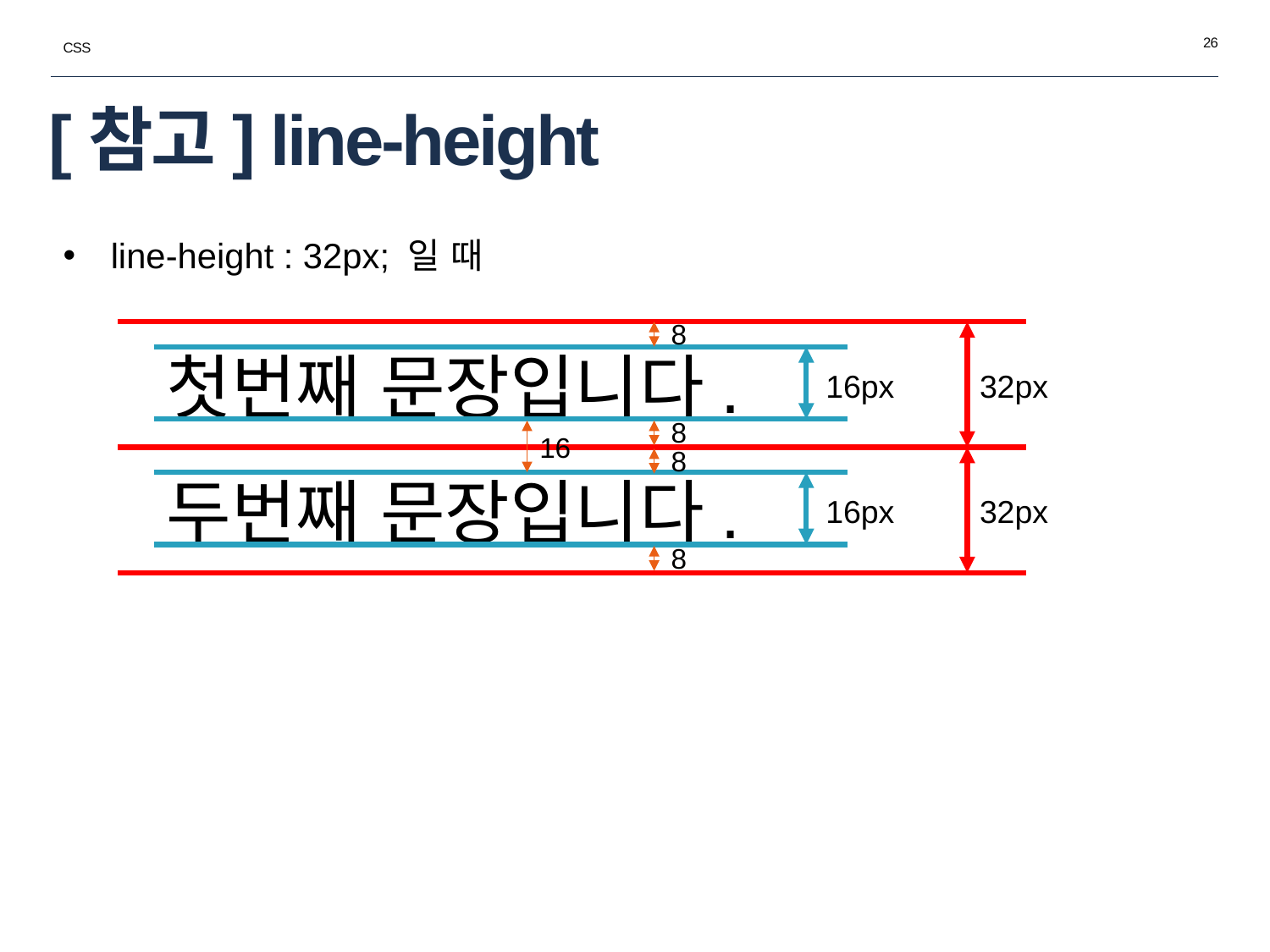

26
CSS
# [참고] line-height
line-height : 32px; 일 때
8
첫번째 문장입니다.
16px
32px
두번째 문장입니다.
16px
32px
8
16
8
8